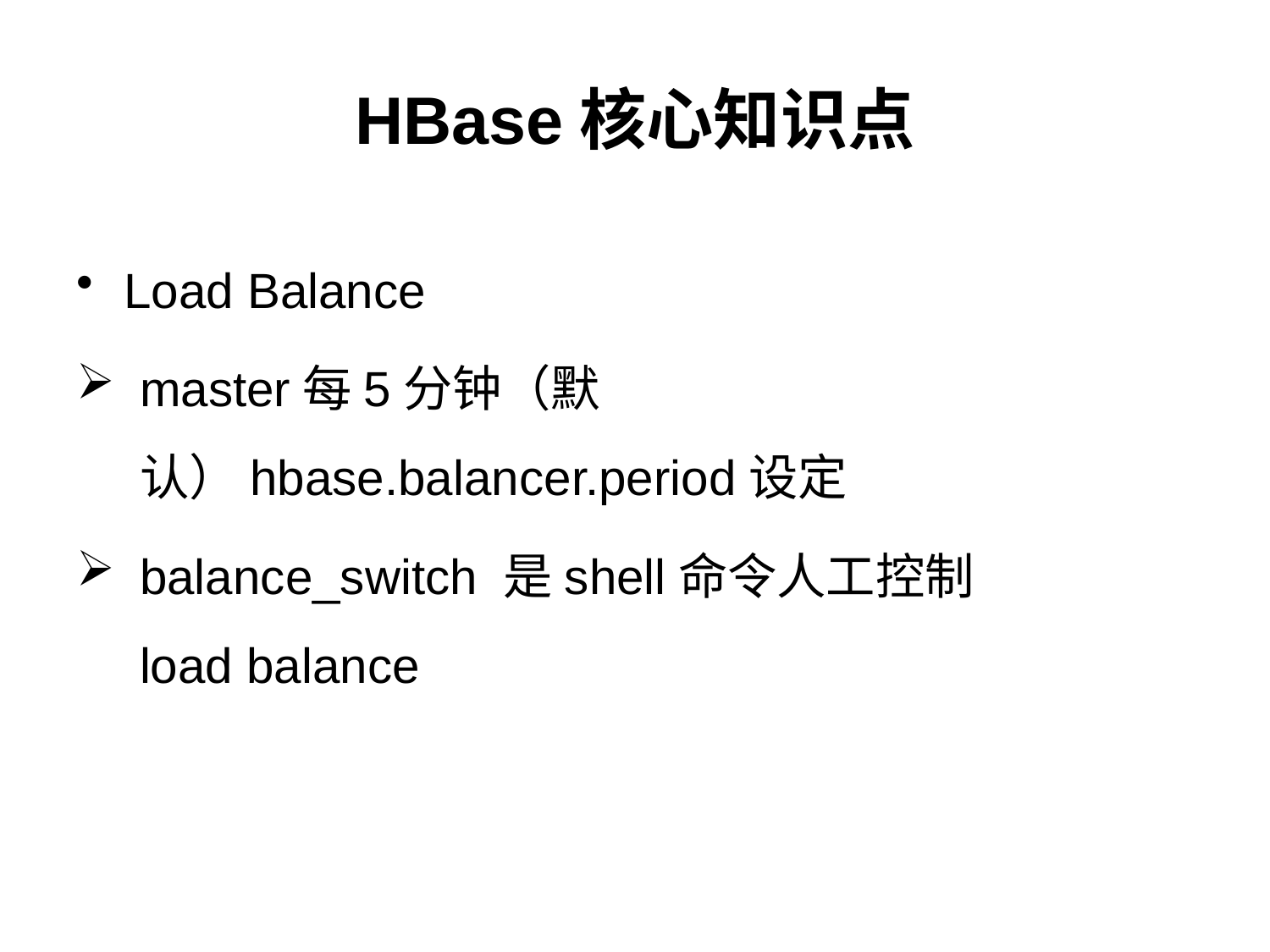

HBase核心知识点
Load Balance
master每5分钟（默认）hbase.balancer.period设定
balance_switch 是shell命令人工控制load balance